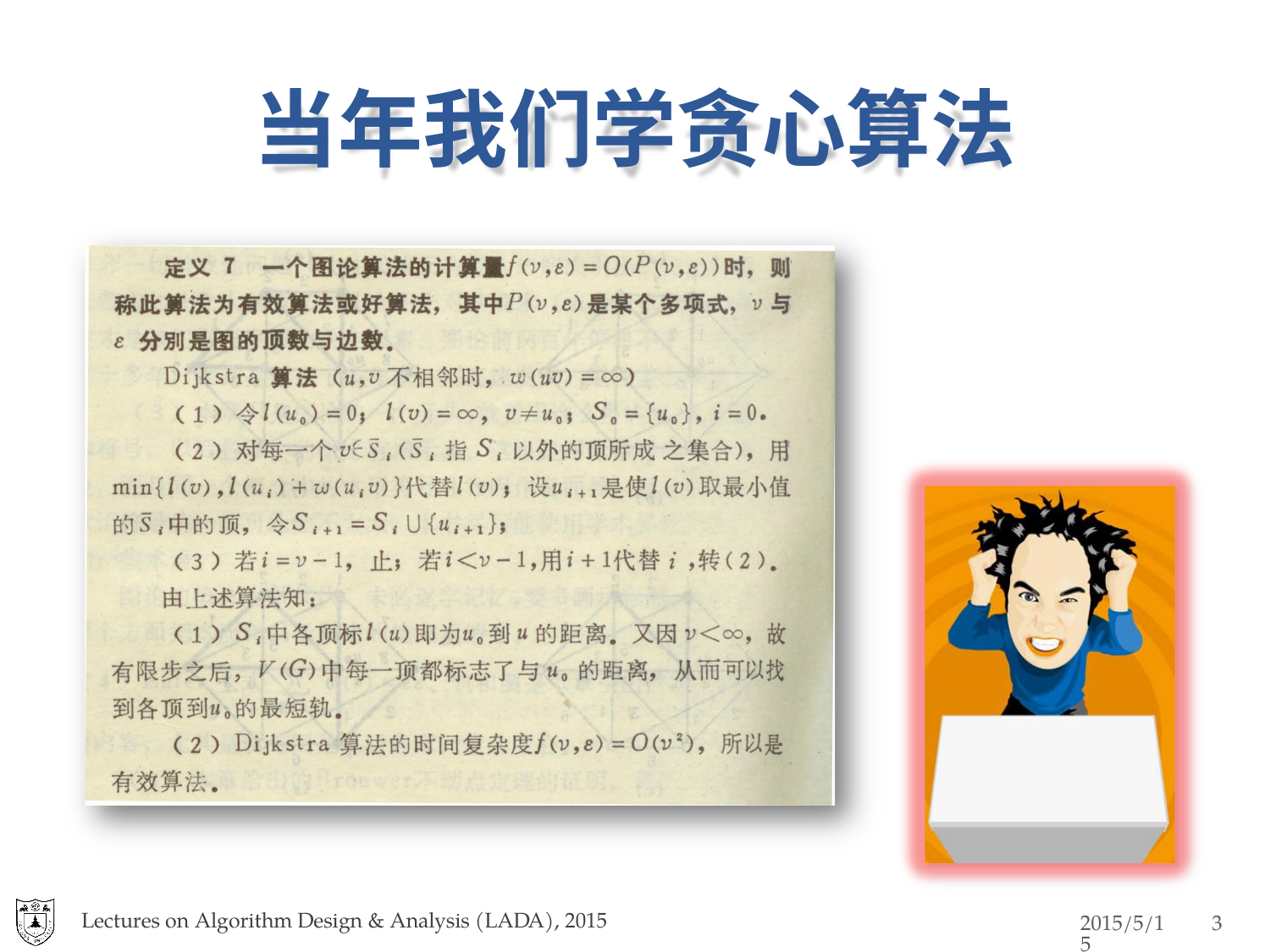

# 当年我们学贪心算法

Lectures on Algorithm Design & Analysis (LADA), 2015
2015/5/15
3